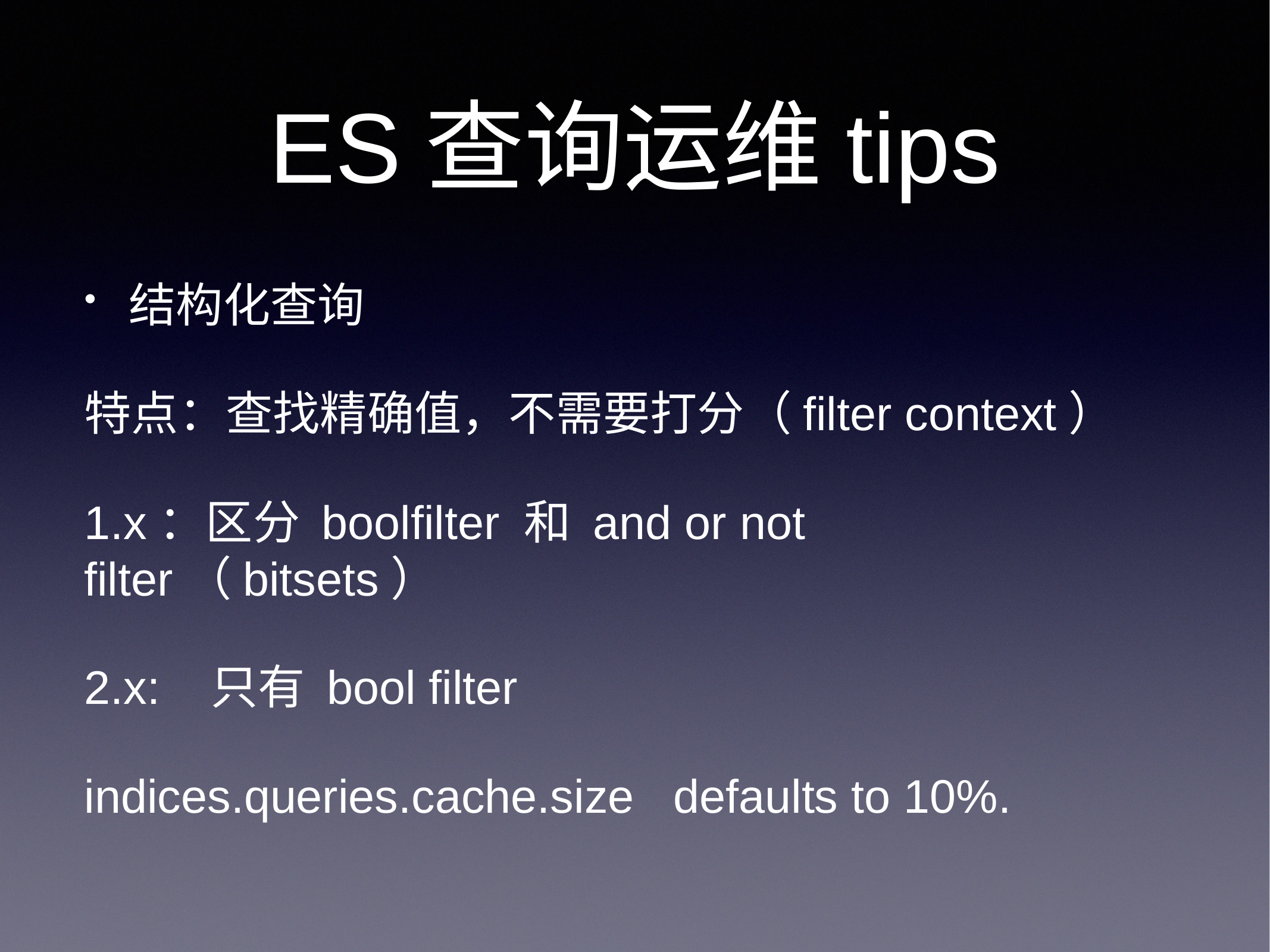

# ES查询运维tips
结构化查询
特点：查找精确值，不需要打分（filter context）
1.x：区分 boolfilter 和 and or not filter（bitsets）
2.x:   只有 bool filter
indices.queries.cache.size   defaults to 10%.